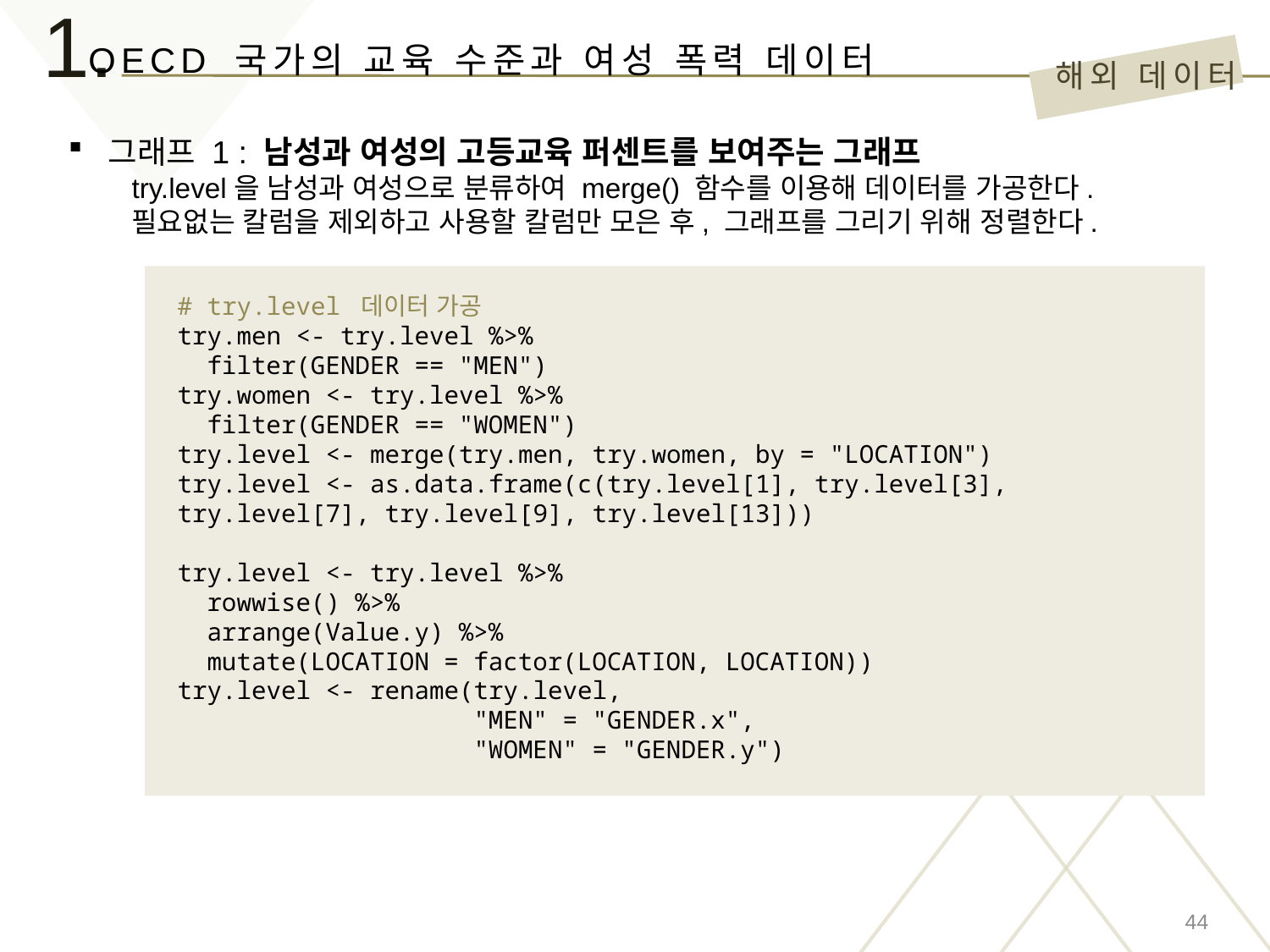

1.
OECD 국가의 교육 수준과 여성 폭력 데이터
해외 데이터

그래프 1 : 남성과 여성의 고등교육 퍼센트를 보여주는 그래프
try.level을 남성과 여성으로 분류하여 merge() 함수를 이용해 데이터를 가공한다.
필요없는 칼럼을 제외하고 사용할 칼럼만 모은 후, 그래프를 그리기 위해 정렬한다.

# try.level 데이터 가공
try.men <- try.level %>%
  filter(GENDER == "MEN")
try.women <- try.level %>%
  filter(GENDER == "WOMEN")
try.level <- merge(try.men, try.women, by = "LOCATION")
try.level <- as.data.frame(c(try.level[1], try.level[3], try.level[7], try.level[9], try.level[13]))

try.level <- try.level %>%
  rowwise() %>%
  arrange(Value.y) %>%
  mutate(LOCATION = factor(LOCATION, LOCATION))
try.level <- rename(try.level,
                    "MEN" = "GENDER.x",
                    "WOMEN" = "GENDER.y")
44